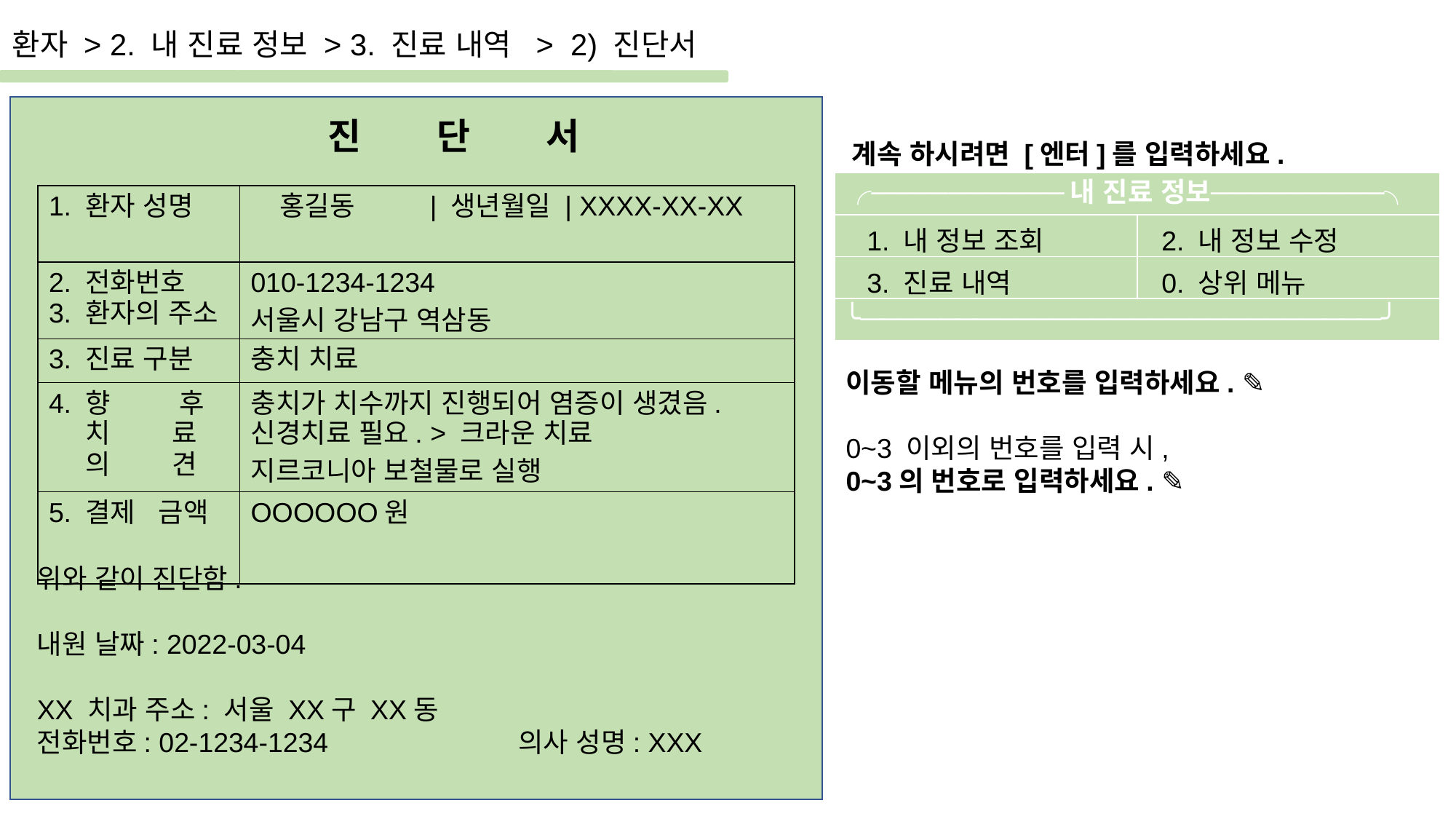

환자 > 2. 내 진료 정보 > 3. 진료 내역  >  2) 진단서

진	단	서
계속 하시려면 [엔터]를 입력하세요.
| ╭──────────내 진료 정보─────────╮ |  |
| --- | --- |
| 1. 내 정보 조회 | 2. 내 정보 수정 |
| 3. 진료 내역 | 0. 상위 메뉴 |
| ╰───────────────────────────╯ |  |
| 1. 환자 성명 | 홍길동 | 생년월일 | XXXX-XX-XX |
| --- | --- |
| 2. 전화번호 3. 환자의 주소 | 010-1234-1234 서울시 강남구 역삼동 |
| 3. 진료 구분 | 충치 치료 |
| 4. 향 후 치 료 의 견 | 충치가 치수까지 진행되어 염증이 생겼음. 신경치료 필요. > 크라운 치료 지르코니아 보철물로 실행 |
| 5. 결제 금액 | OOOOOO원 |
이동할 메뉴의 번호를 입력하세요. ✎

0~3 이외의 번호를 입력 시,
0~3의 번호로 입력하세요. ✎

위와 같이 진단함.

내원 날짜: 2022-03-04
XX 치과 주소: 서울 XX구 XX동
전화번호: 02-1234-1234                        의사 성명: XXX